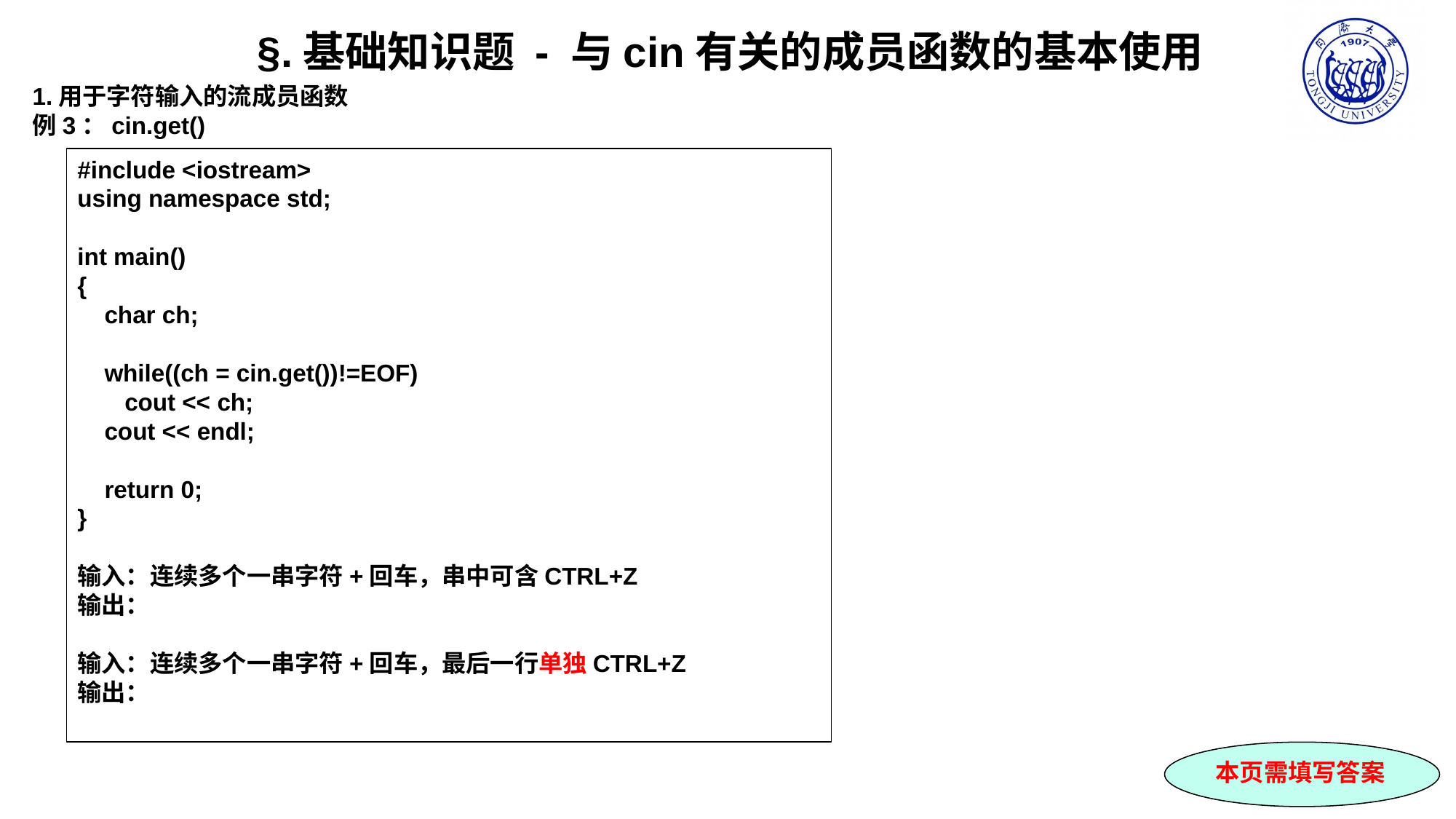

§.基础知识题 - 与cin有关的成员函数的基本使用
1.用于字符输入的流成员函数
例3：cin.get()
#include <iostream>
using namespace std;

int main()
{
    char ch;

    while((ch = cin.get())!=EOF)
       cout << ch;
    cout << endl;

    return 0;
}

输入：连续多个一串字符+回车，串中可含CTRL+Z
输出：

输入：连续多个一串字符+回车，最后一行单独CTRL+Z
输出：
本页需填写答案